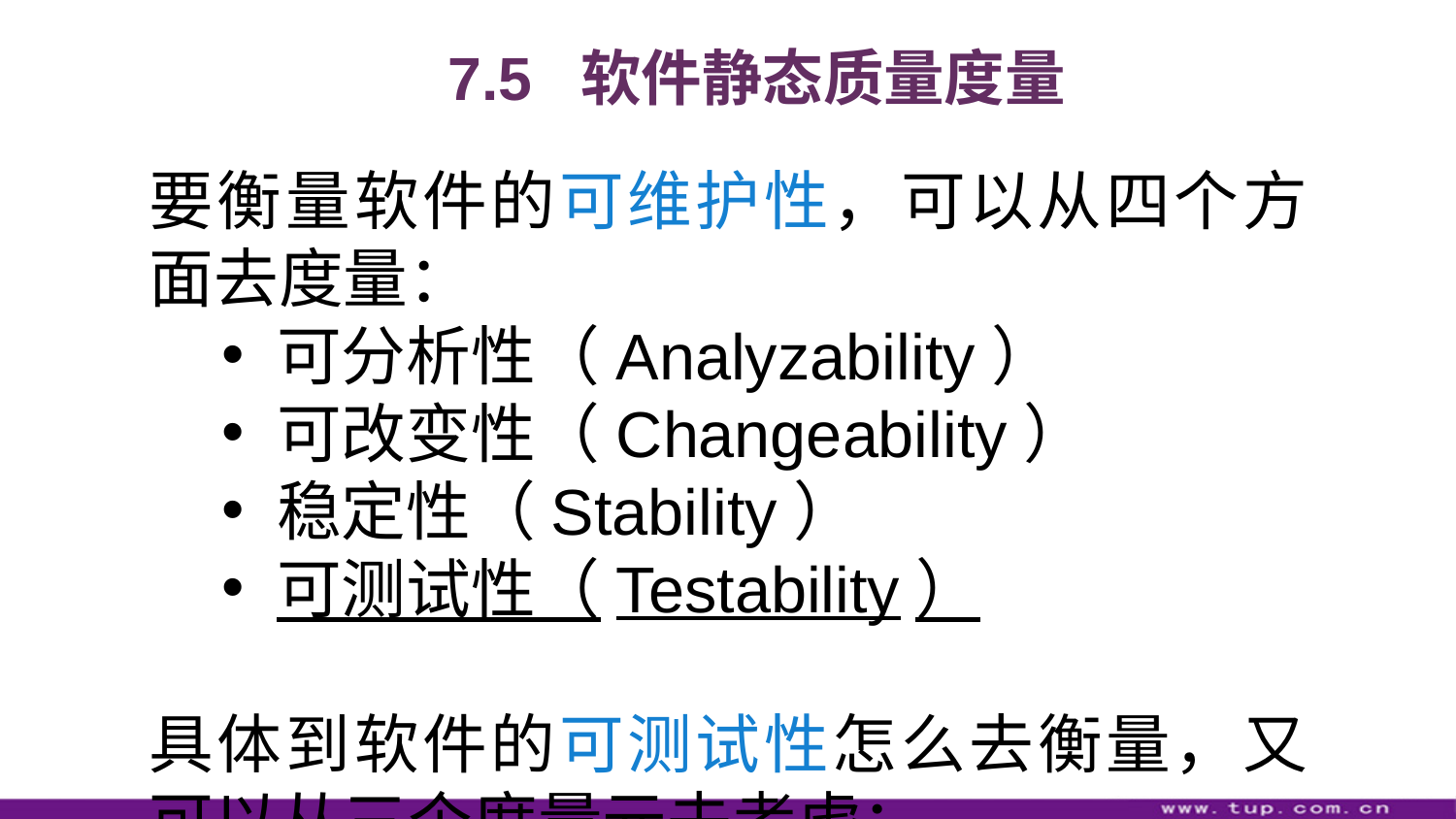

# 7.5  软件静态质量度量
要衡量软件的可维护性，可以从四个方面去度量：
可分析性（Analyzability）
可改变性（Changeability）
稳定性（Stability）
可测试性（Testability）

具体到软件的可测试性怎么去衡量，又可以从三个度量元去考虑：
圈复杂度
输入的个数
输出的个数